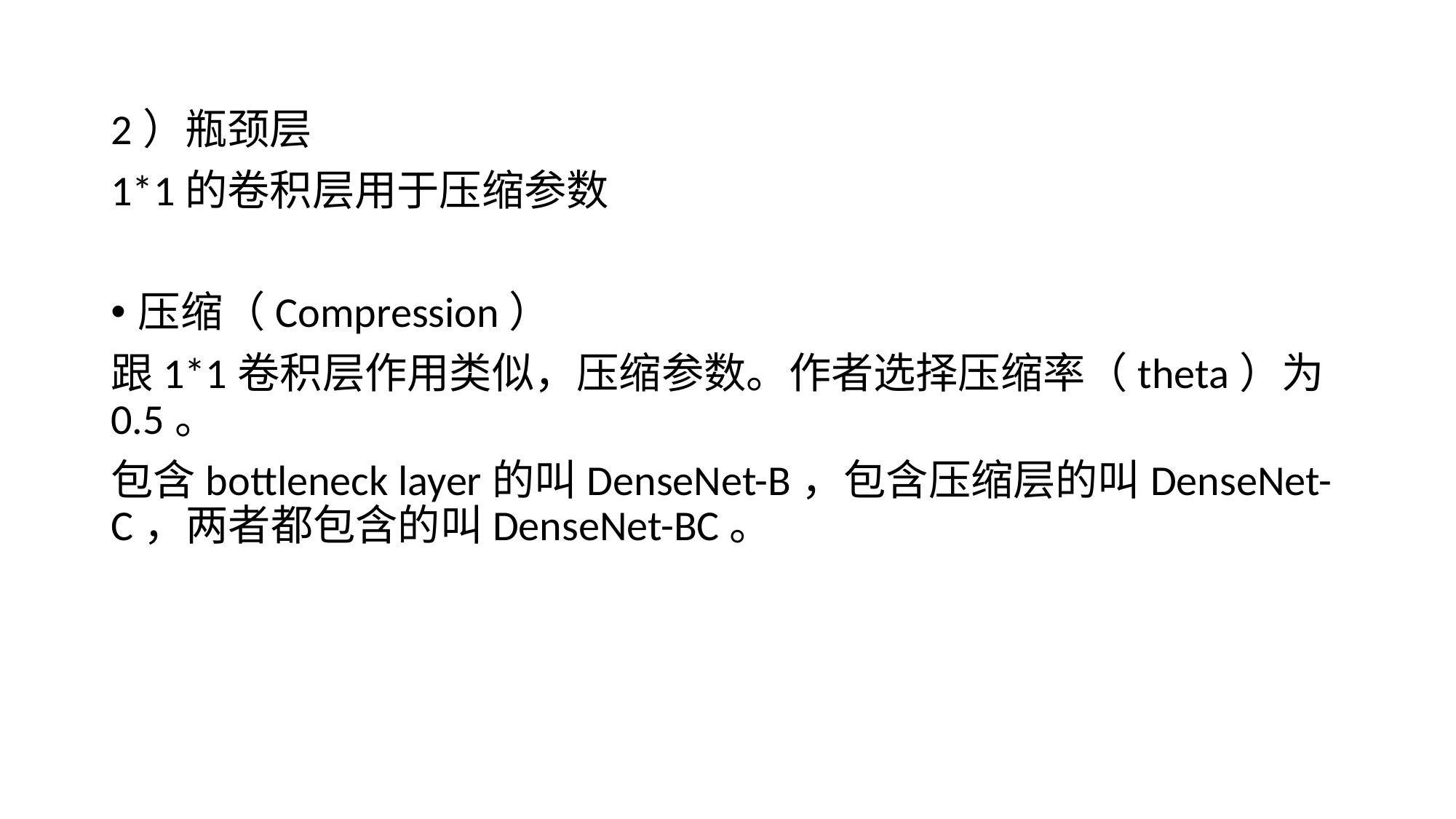

2）瓶颈层
1*1的卷积层用于压缩参数

压缩（Compression）
跟1*1卷积层作用类似，压缩参数。作者选择压缩率（theta）为0.5。
包含bottleneck layer的叫DenseNet-B，包含压缩层的叫DenseNet-C，两者都包含的叫DenseNet-BC。